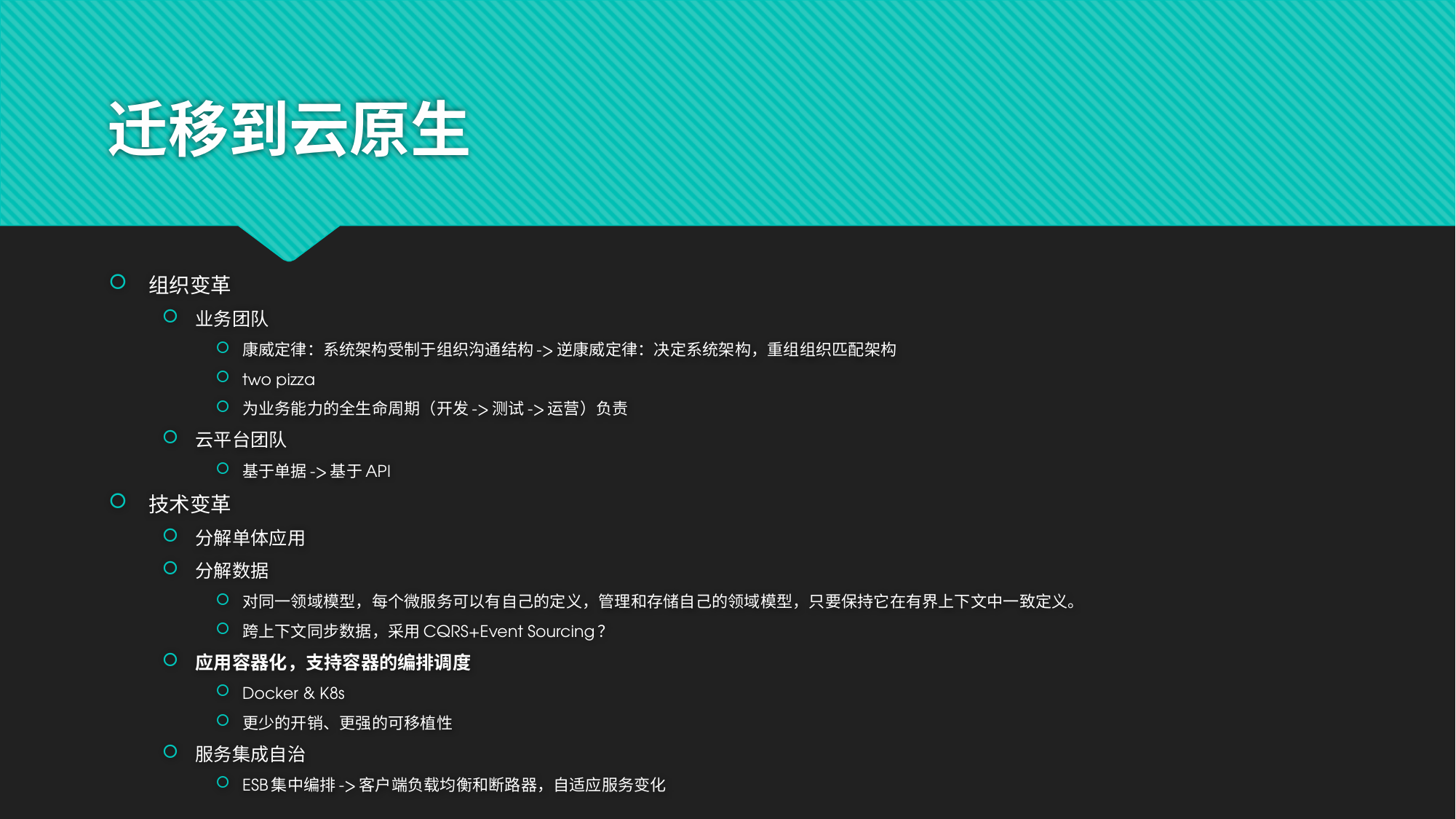

# 迁移到云原生
组织变革
业务团队
康威定律：系统架构受制于组织沟通结构->逆康威定律：决定系统架构，重组组织匹配架构
two pizza
为业务能力的全生命周期（开发->测试->运营）负责
云平台团队
基于单据->基于API
技术变革
分解单体应用
分解数据
对同一领域模型，每个微服务可以有自己的定义，管理和存储自己的领域模型，只要保持它在有界上下文中一致定义。
跨上下文同步数据，采用CQRS+Event Sourcing？
应用容器化，支持容器的编排调度
Docker & K8s
更少的开销、更强的可移植性
服务集成自治
ESB集中编排->客户端负载均衡和断路器，自适应服务变化